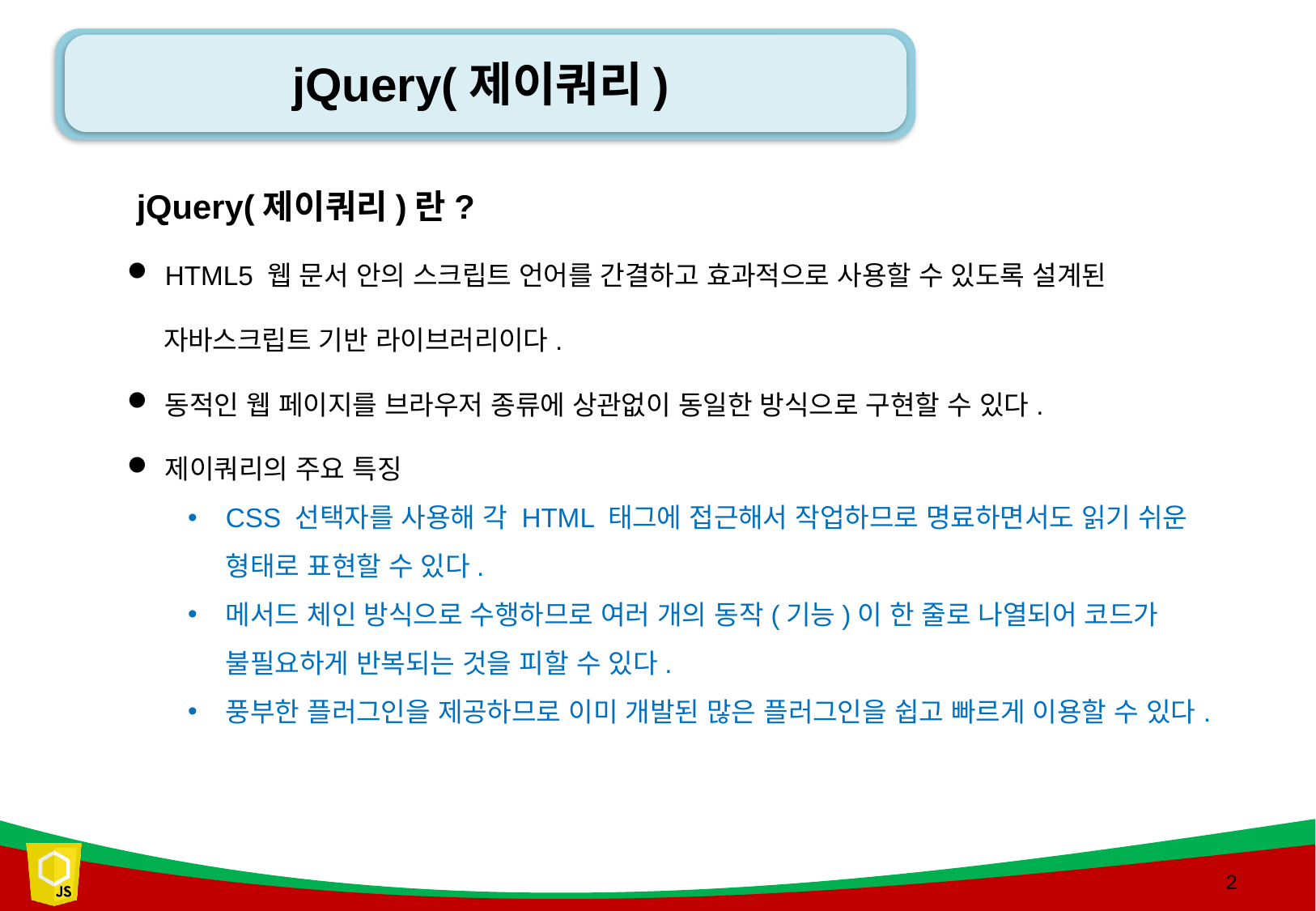

# jQuery(제이쿼리)
 jQuery(제이쿼리)란?
HTML5 웹 문서 안의 스크립트 언어를 간결하고 효과적으로 사용할 수 있도록 설계된
    자바스크립트 기반 라이브러리이다.
동적인 웹 페이지를 브라우저 종류에 상관없이 동일한 방식으로 구현할 수 있다.
제이쿼리의 주요 특징
CSS 선택자를 사용해 각 HTML 태그에 접근해서 작업하므로 명료하면서도 읽기 쉬운 형태로 표현할 수 있다.
메서드 체인 방식으로 수행하므로 여러 개의 동작(기능)이 한 줄로 나열되어 코드가 불필요하게 반복되는 것을 피할 수 있다.
풍부한 플러그인을 제공하므로 이미 개발된 많은 플러그인을 쉽고 빠르게 이용할 수 있다.

2